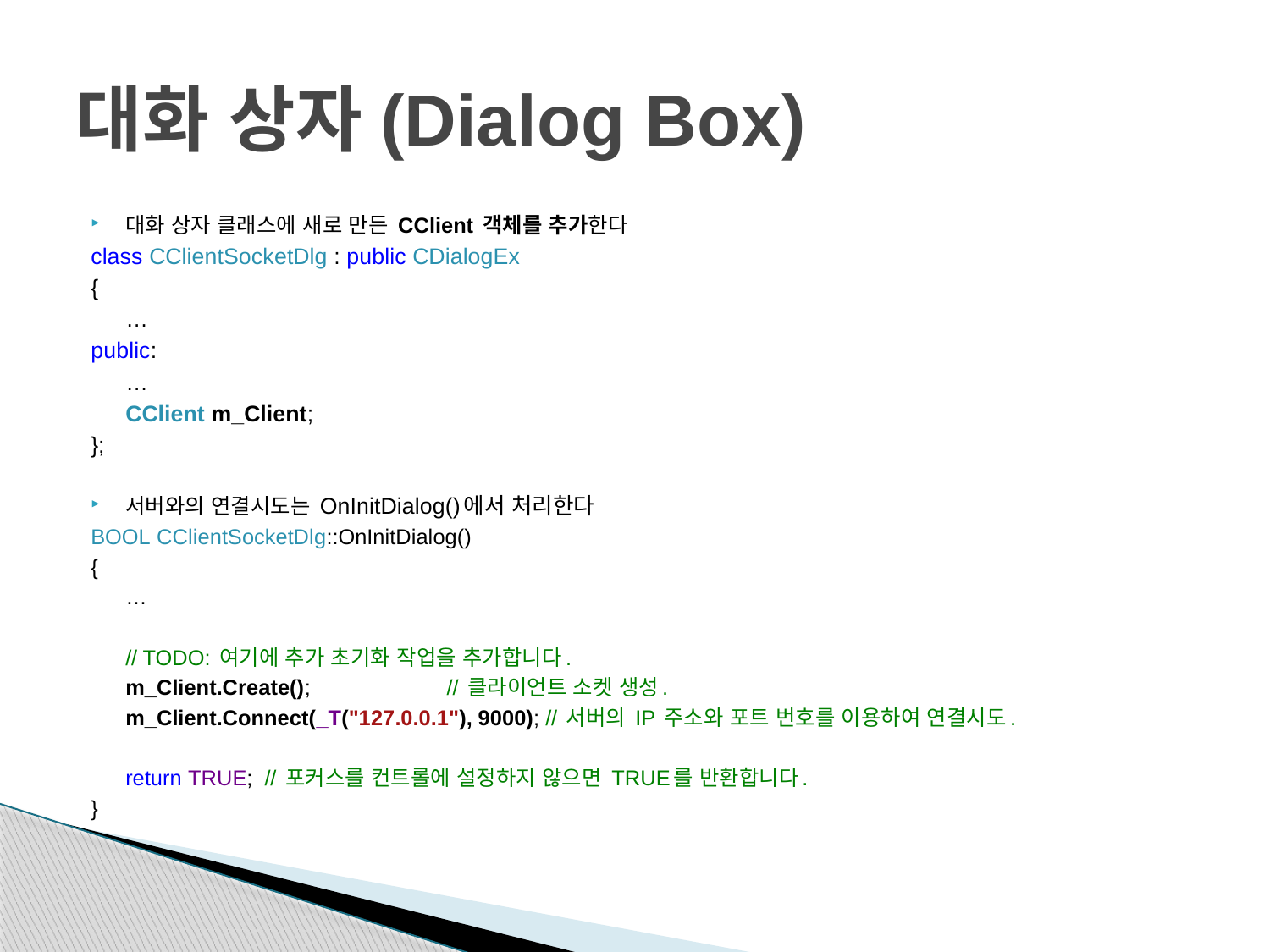

# 대화 상자(Dialog Box)
대화 상자 클래스에 새로 만든 CClient 객체를 추가한다
class CClientSocketDlg : public CDialogEx
{
	…
public:
	…
	CClient m_Client;
};

서버와의 연결시도는 OnInitDialog()에서 처리한다
BOOL CClientSocketDlg::OnInitDialog()
{
	…

	// TODO: 여기에 추가 초기화 작업을 추가합니다.
	m_Client.Create();                       // 클라이언트 소켓 생성.
	m_Client.Connect(_T("127.0.0.1"), 9000); // 서버의 IP 주소와 포트 번호를 이용하여 연결시도.

	return TRUE;  // 포커스를 컨트롤에 설정하지 않으면 TRUE를 반환합니다.
}